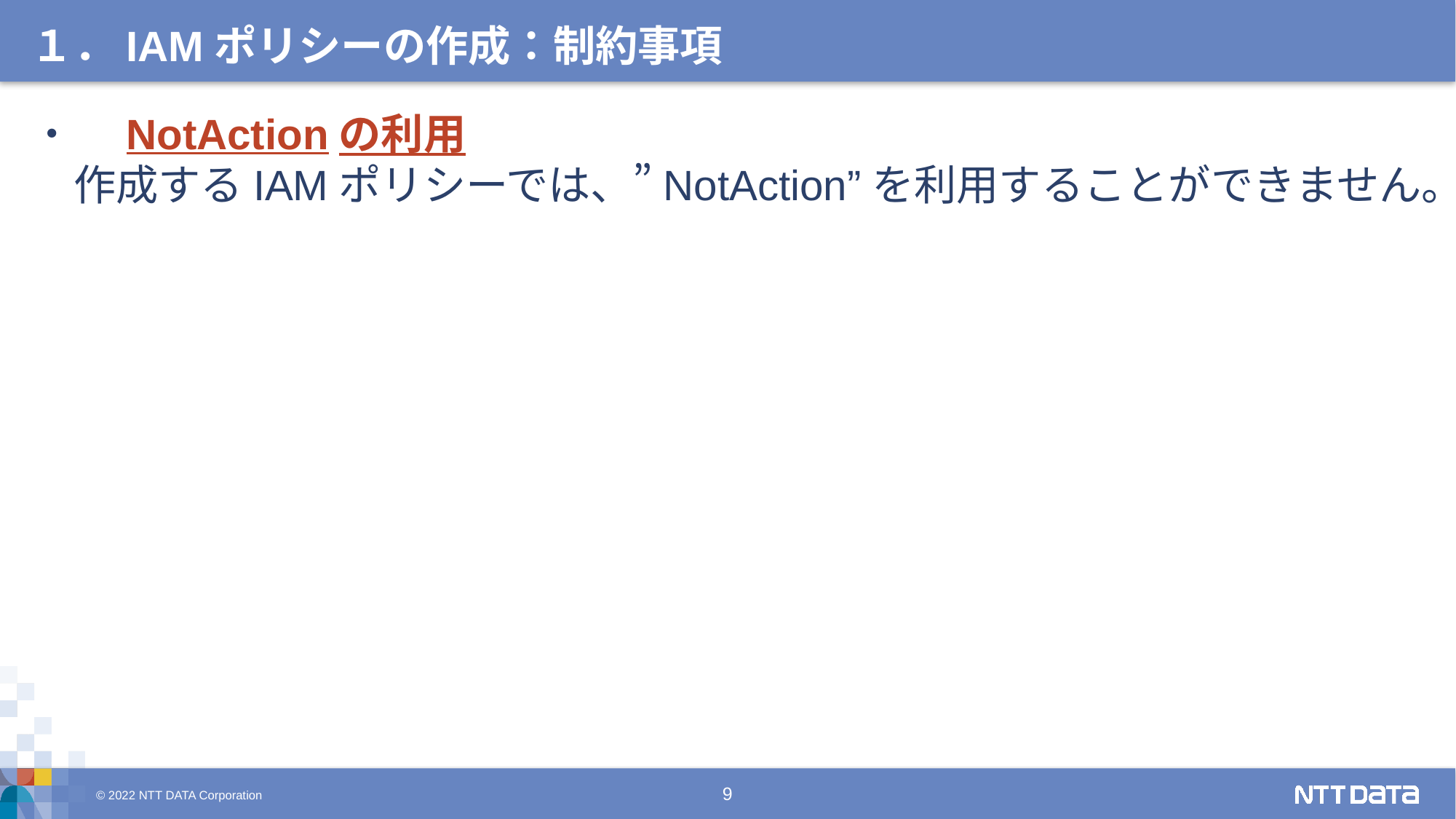

１．IAMポリシーの作成：制約事項
・　NotActionの利用
　作成するIAMポリシーでは、”NotAction”を利用することができません。